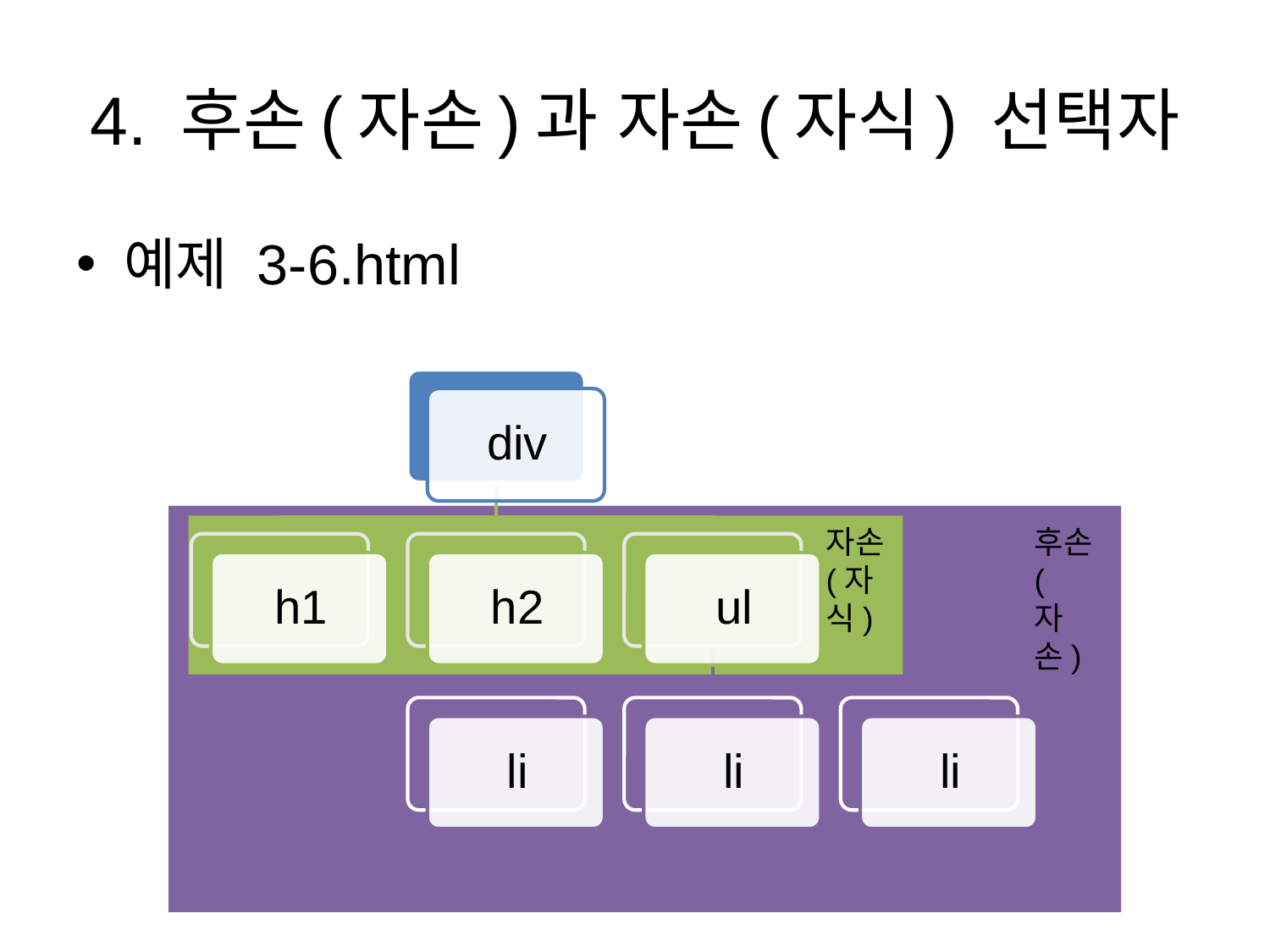

# 4. 후손(자손)과 자손(자식) 선택자
예제 3-6.html

div
h1
h2
ul
li
li
li
g

자손
(자식)
후손(자손)